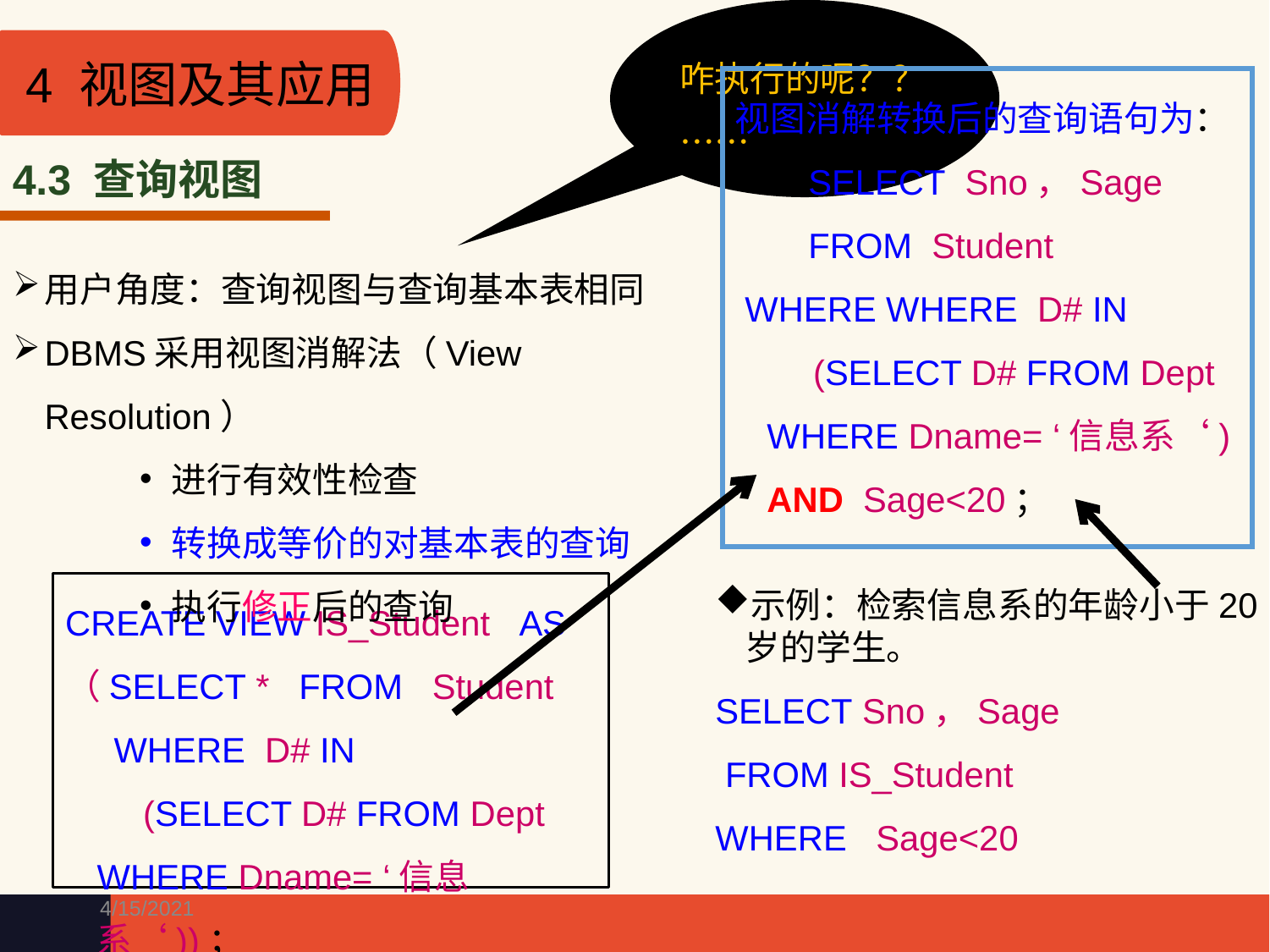

咋执行的呢？？……
4 视图及其应用
视图消解转换后的查询语句为：
 SELECT  Sno，Sage
 FROM  Student
 WHERE WHERE  D# IN
        (SELECT D# FROM Dept WHERE Dname= ‘信息系‘) AND  Sage<20；

4.3 查询视图

用户角度：查询视图与查询基本表相同
DBMS采用视图消解法（View Resolution）
进行有效性检查
转换成等价的对基本表的查询
执行修正后的查询
CREATE VIEW IS_Student   AS
（SELECT *   FROM   Student
     WHERE  D# IN
        (SELECT D# FROM Dept WHERE Dname= ‘信息系‘))；
示例：检索信息系的年龄小于20岁的学生。
SELECT Sno，Sage
 FROM IS_Student
WHERE   Sage<20

4/15/2021